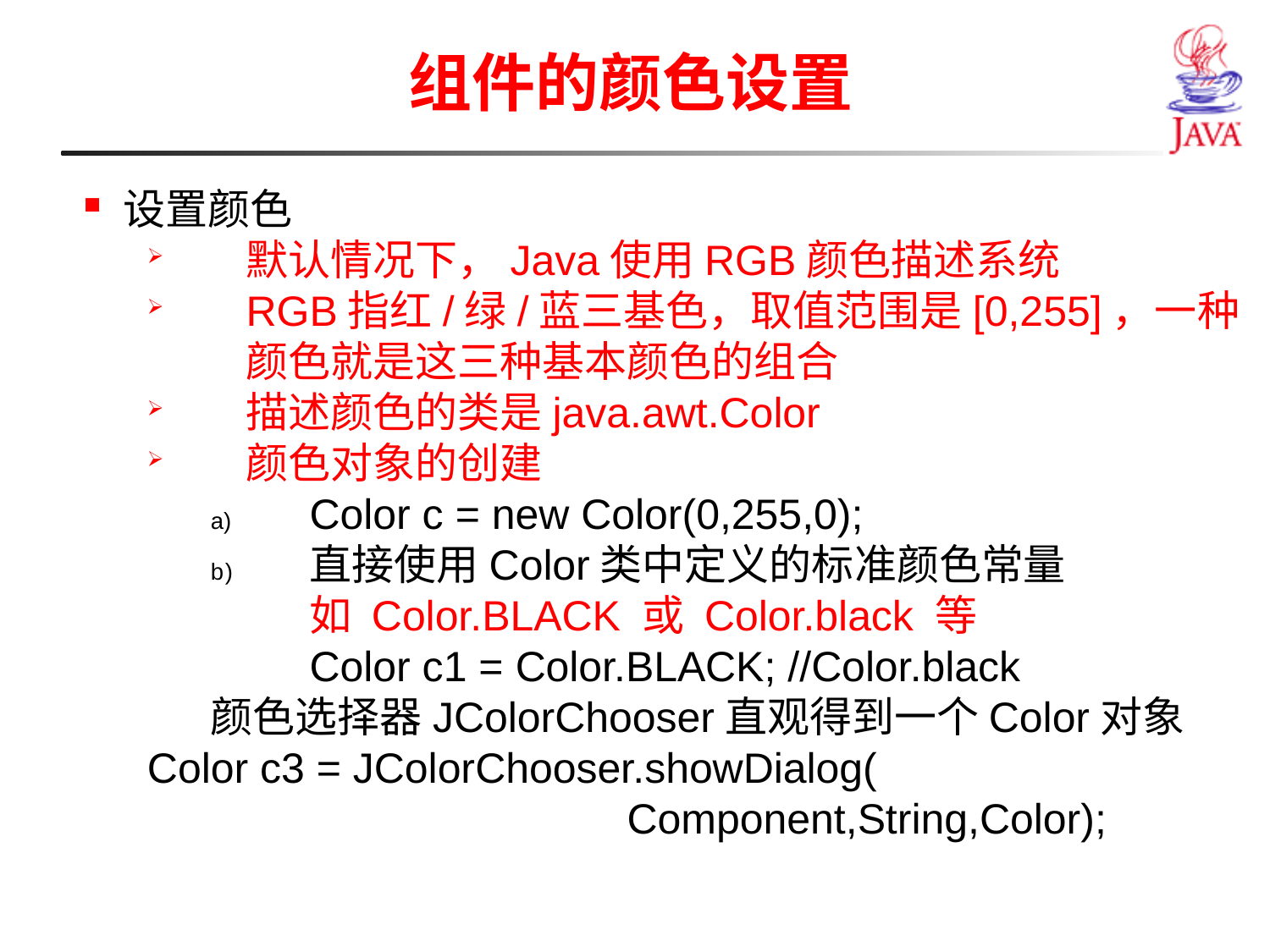

组件的颜色设置

设置颜色
默认情况下，Java使用RGB颜色描述系统
RGB指红/绿/蓝三基色，取值范围是[0,255]，一种颜色就是这三种基本颜色的组合
描述颜色的类是java.awt.Color
颜色对象的创建
Color c = new Color(0,255,0);
直接使用Color类中定义的标准颜色常量
如 Color.BLACK 或 Color.black 等
	Color c1 = Color.BLACK; //Color.black
颜色选择器JColorChooser直观得到一个Color对象
Color c3 = JColorChooser.showDialog(
			Component,String,Color);